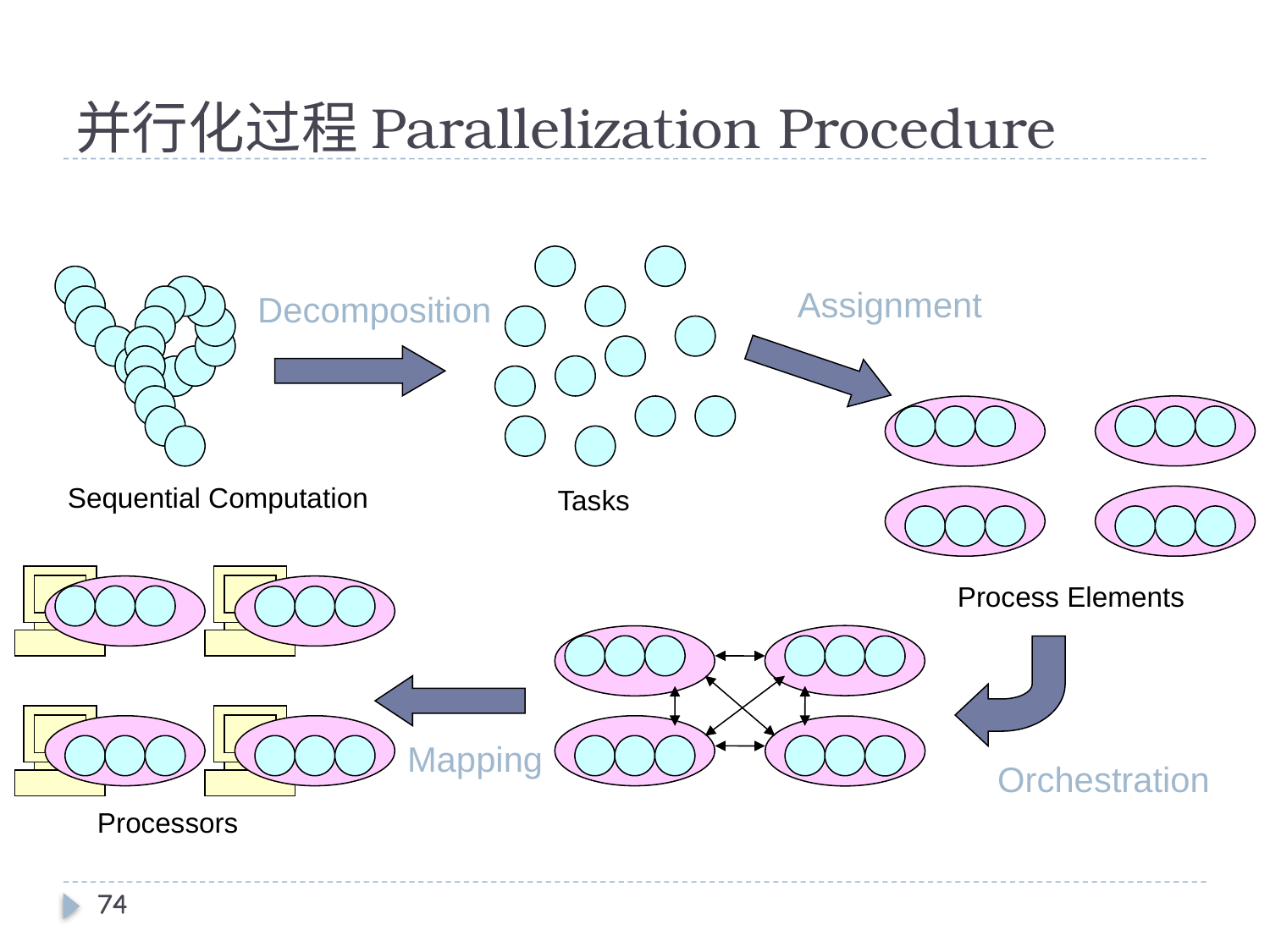

# 并行化过程Parallelization Procedure

Assignment
Decomposition

Sequential Computation
Tasks

Process Elements

Mapping

Orchestration
Processors
74